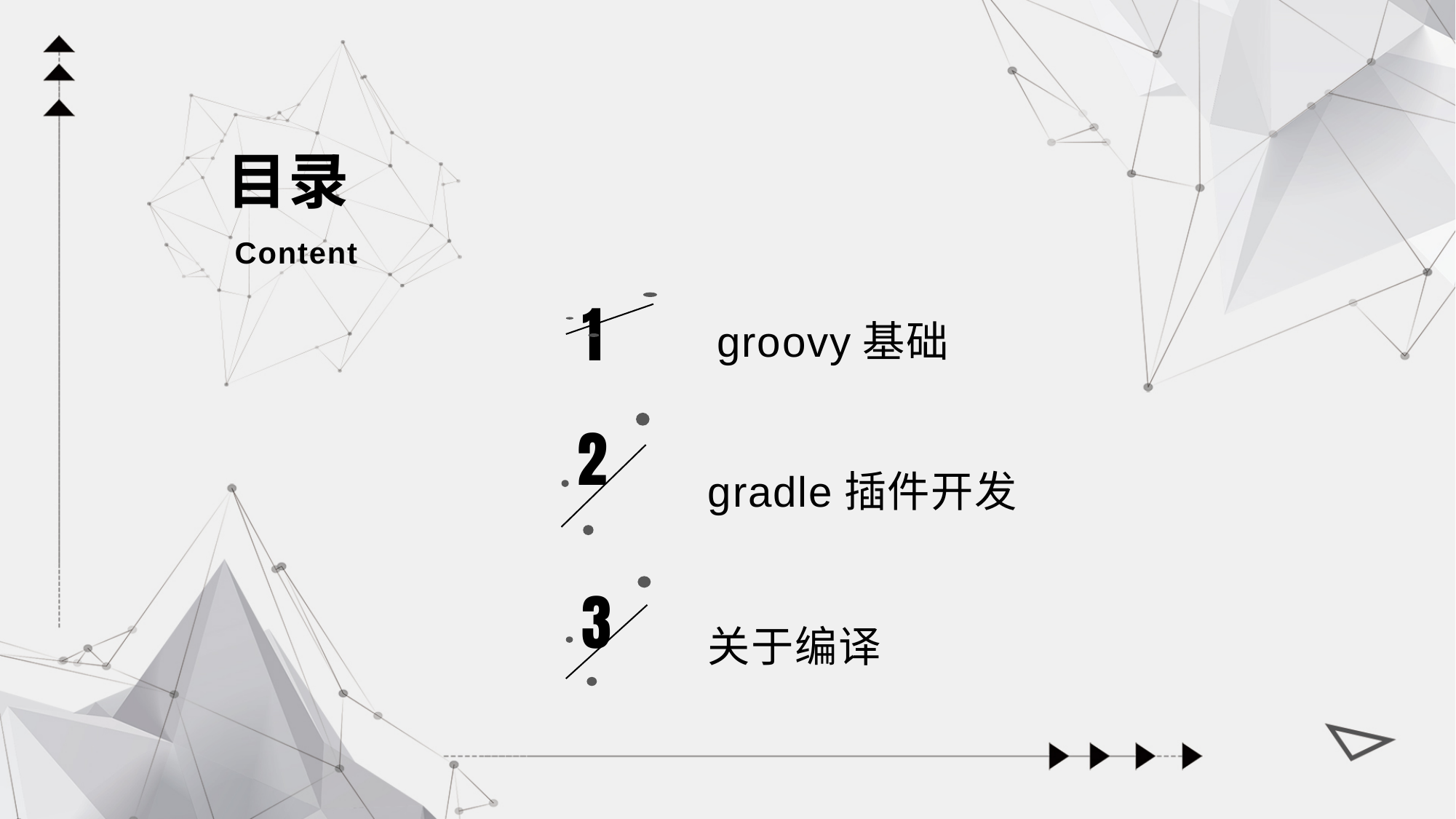

目录
Content

1

groovy基础

2

gradle插件开发

3

关于编译